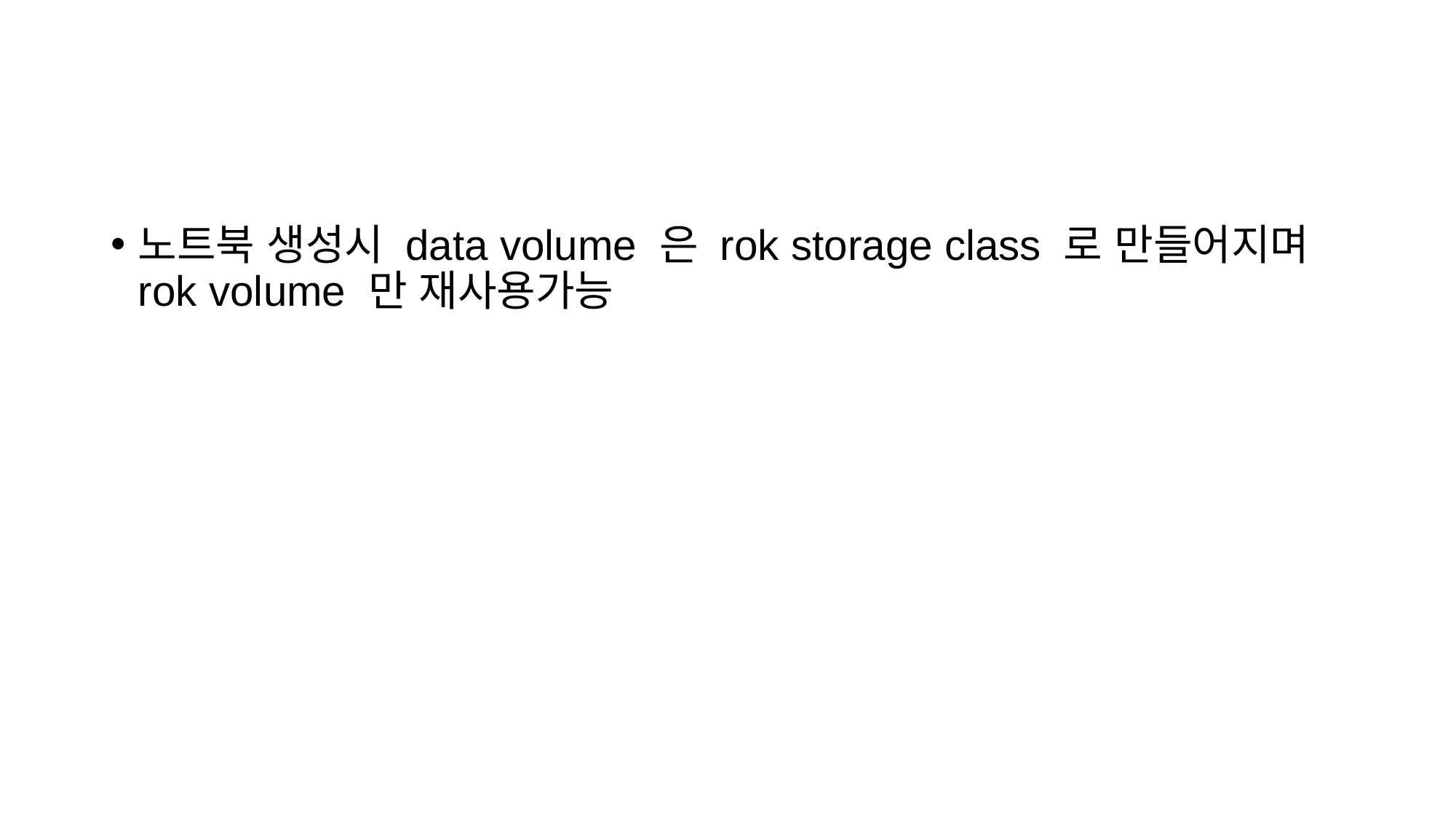

#
노트북 생성시 data volume 은 rok storage class 로 만들어지며 rok volume 만 재사용가능